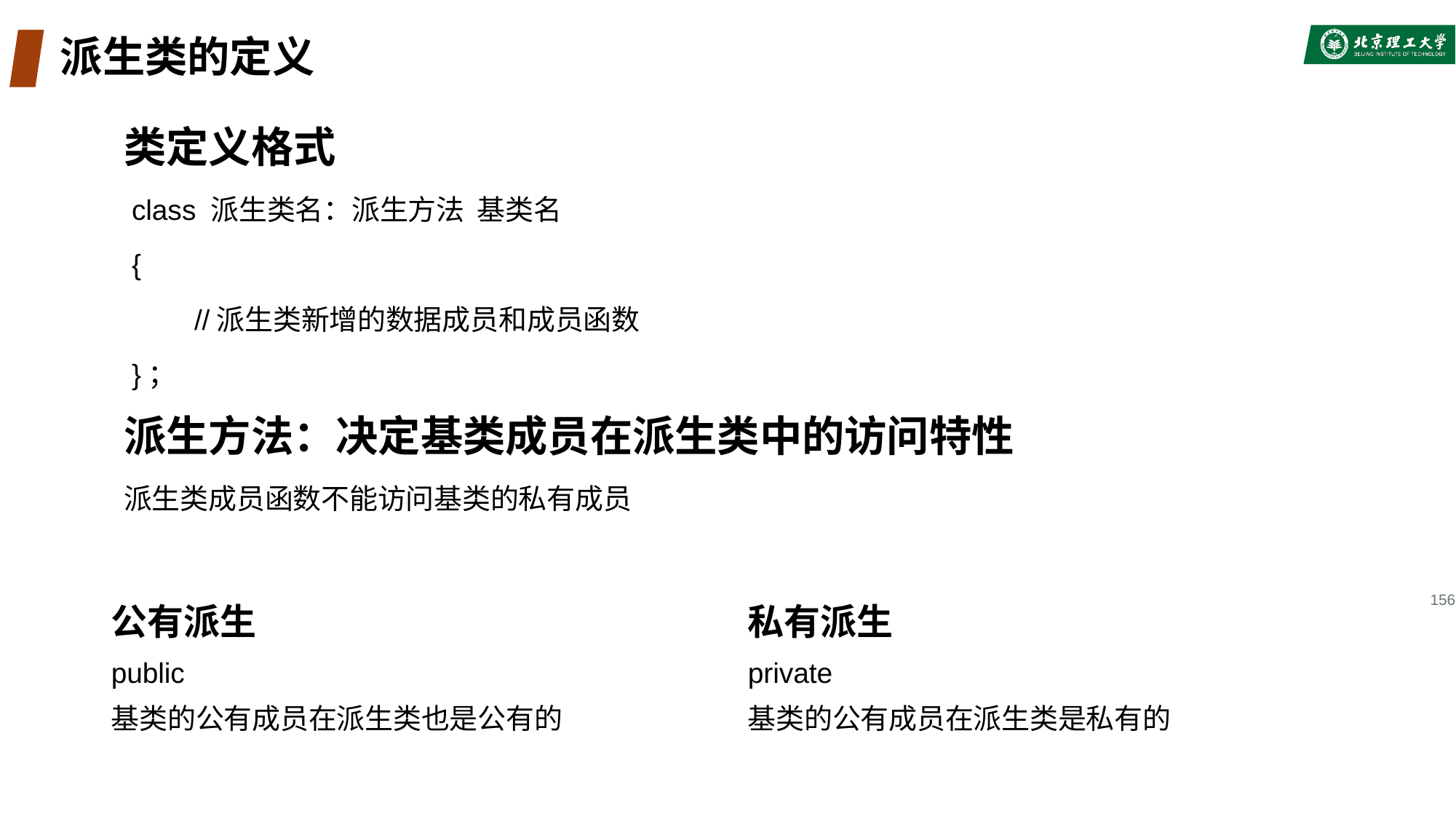

# 派生类的定义
类定义格式
 class 派生类名：派生方法  基类名
 {
         //派生类新增的数据成员和成员函数
 }；
派生方法：决定基类成员在派生类中的访问特性
派生类成员函数不能访问基类的私有成员
156
公有派生
public
基类的公有成员在派生类也是公有的
私有派生
private
基类的公有成员在派生类是私有的